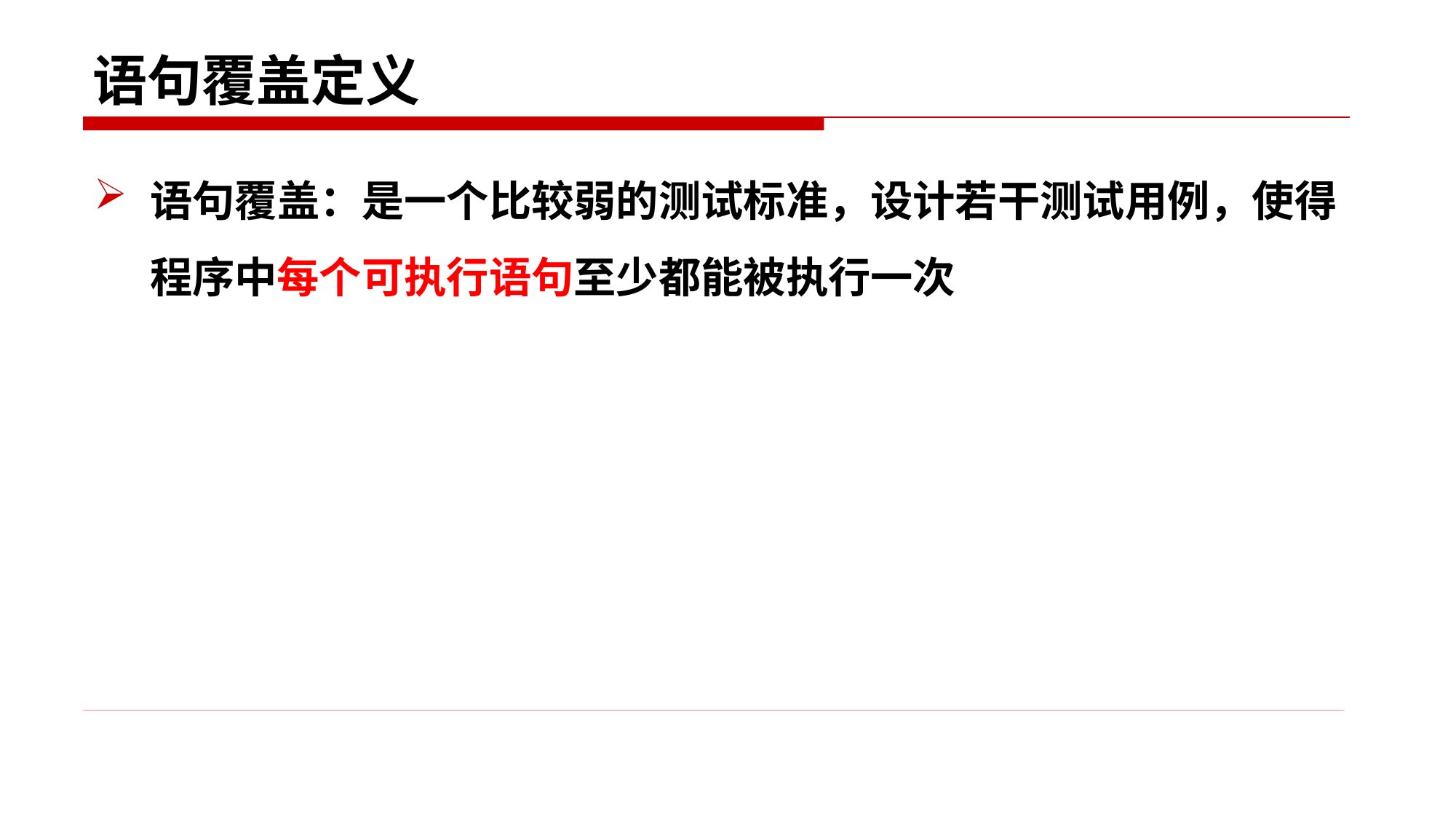

# 语句覆盖定义
语句覆盖：是一个比较弱的测试标准，设计若干测试用例，使得程序中每个可执行语句至少都能被执行一次